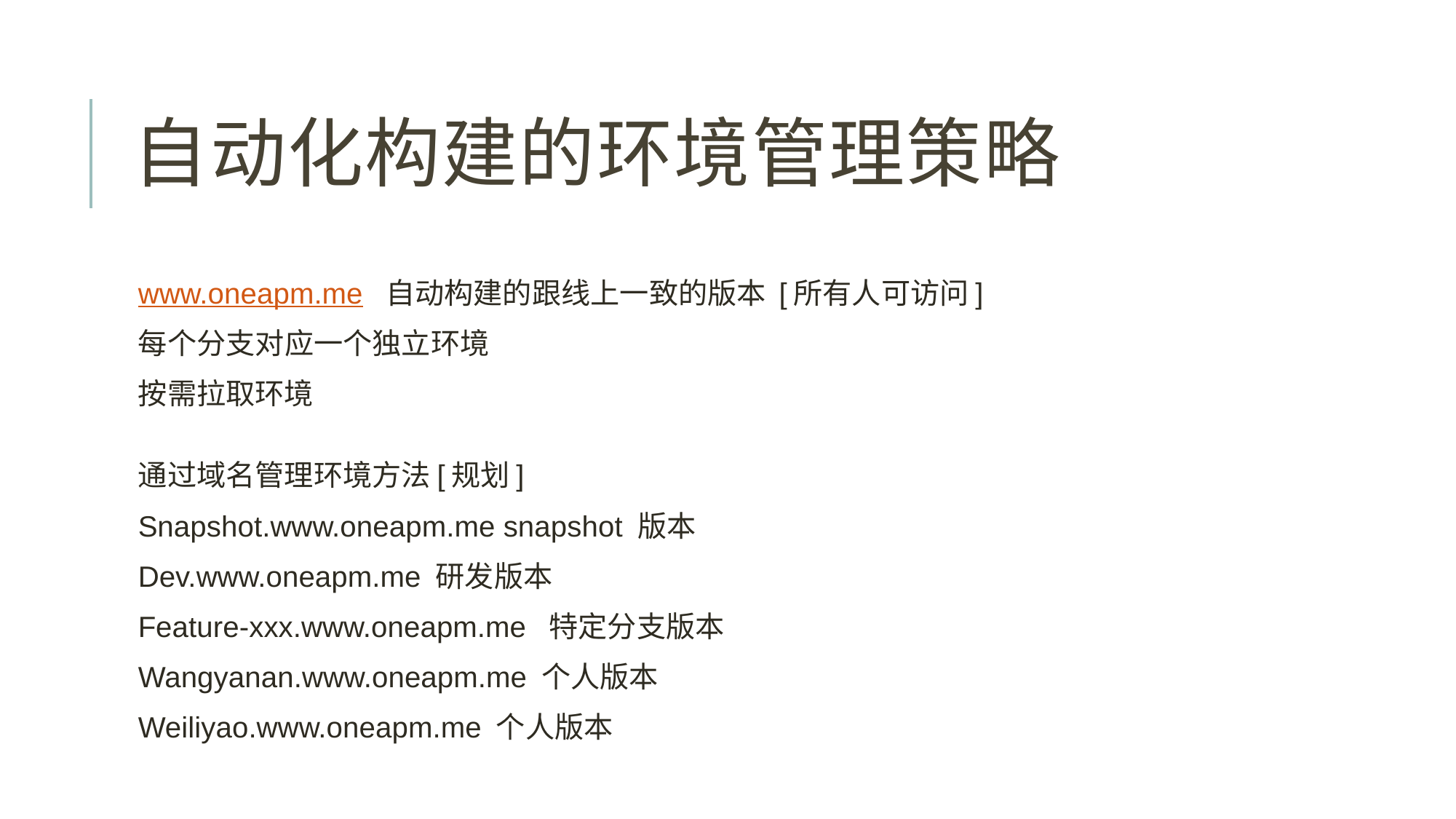

# 自动化构建的环境管理策略
www.oneapm.me  自动构建的跟线上一致的版本 [所有人可访问]
每个分支对应一个独立环境
按需拉取环境
通过域名管理环境方法[规划]
Snapshot.www.oneapm.me snapshot 版本
Dev.www.oneapm.me 研发版本
Feature-xxx.www.oneapm.me  特定分支版本
Wangyanan.www.oneapm.me 个人版本
Weiliyao.www.oneapm.me 个人版本